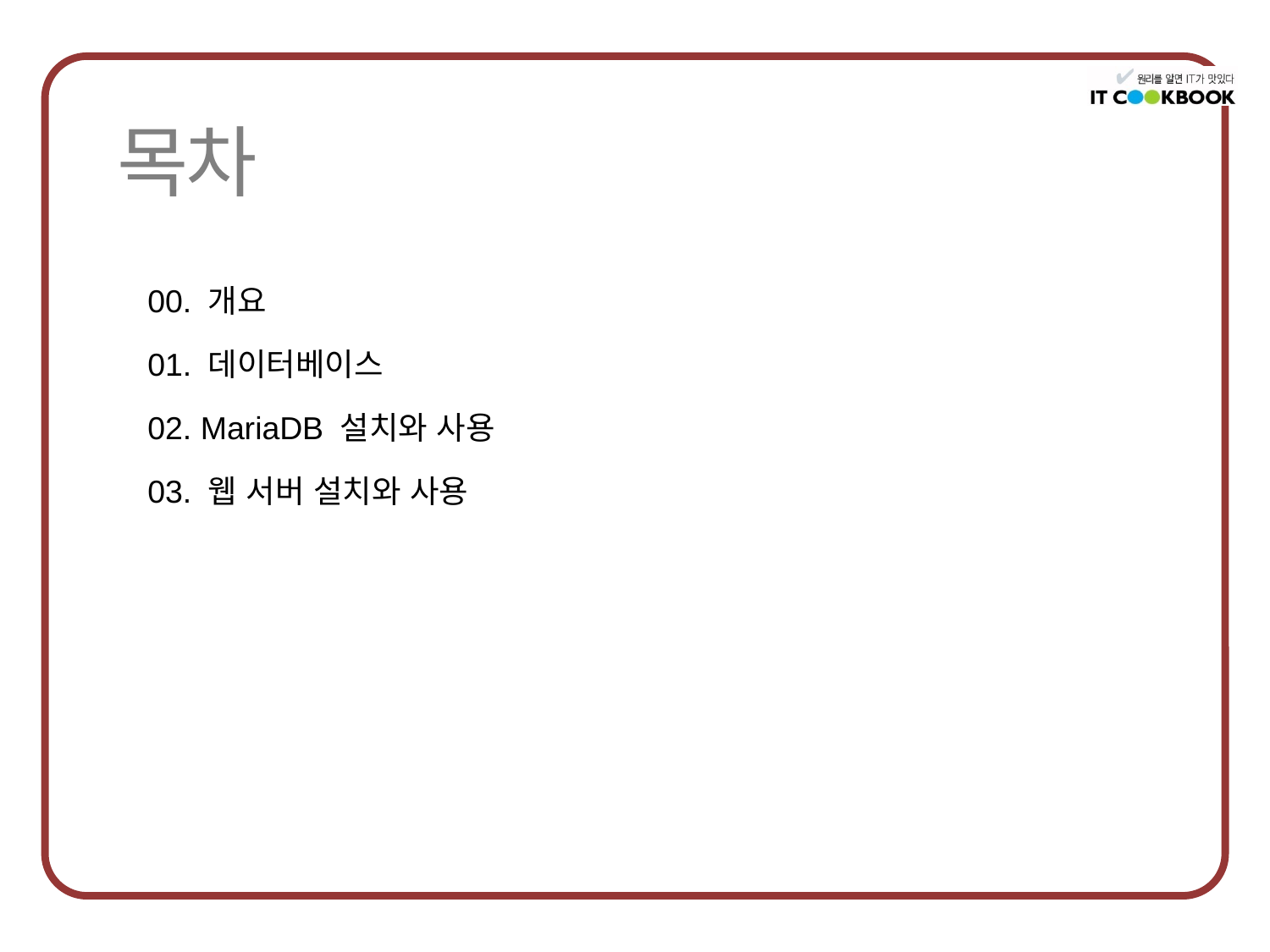

00. 개요
01. 데이터베이스
02. MariaDB 설치와 사용
03. 웹 서버 설치와 사용